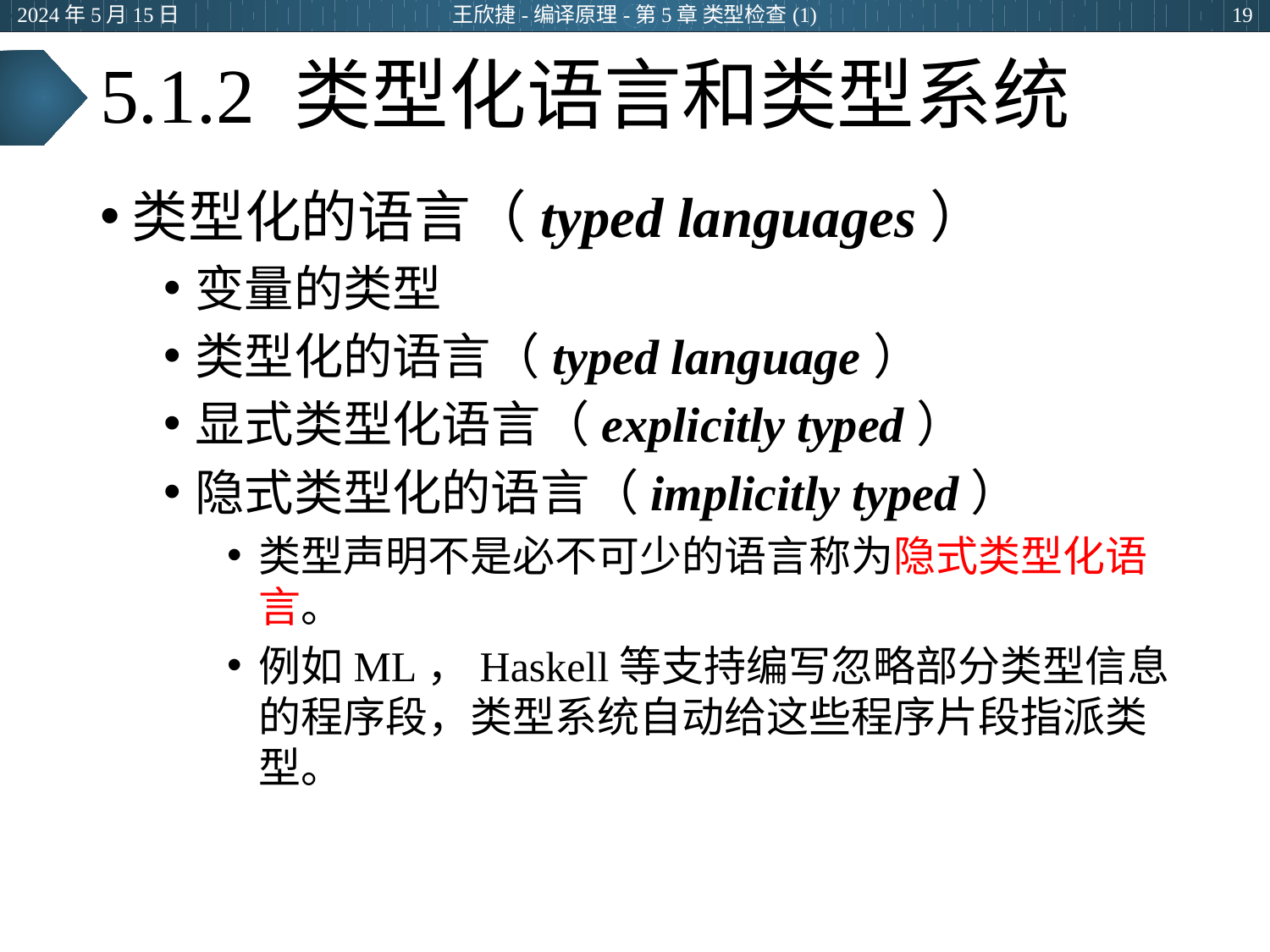

2024年5月15日
王欣捷-编译原理-第5章 类型检查(1)
19
# 5.1.2 类型化语言和类型系统
类型化的语言（typed languages）
变量的类型
类型化的语言（typed language）
显式类型化语言（explicitly typed）
隐式类型化的语言（implicitly typed）
类型声明不是必不可少的语言称为隐式类型化语言。
例如ML，Haskell等支持编写忽略部分类型信息的程序段，类型系统自动给这些程序片段指派类型。